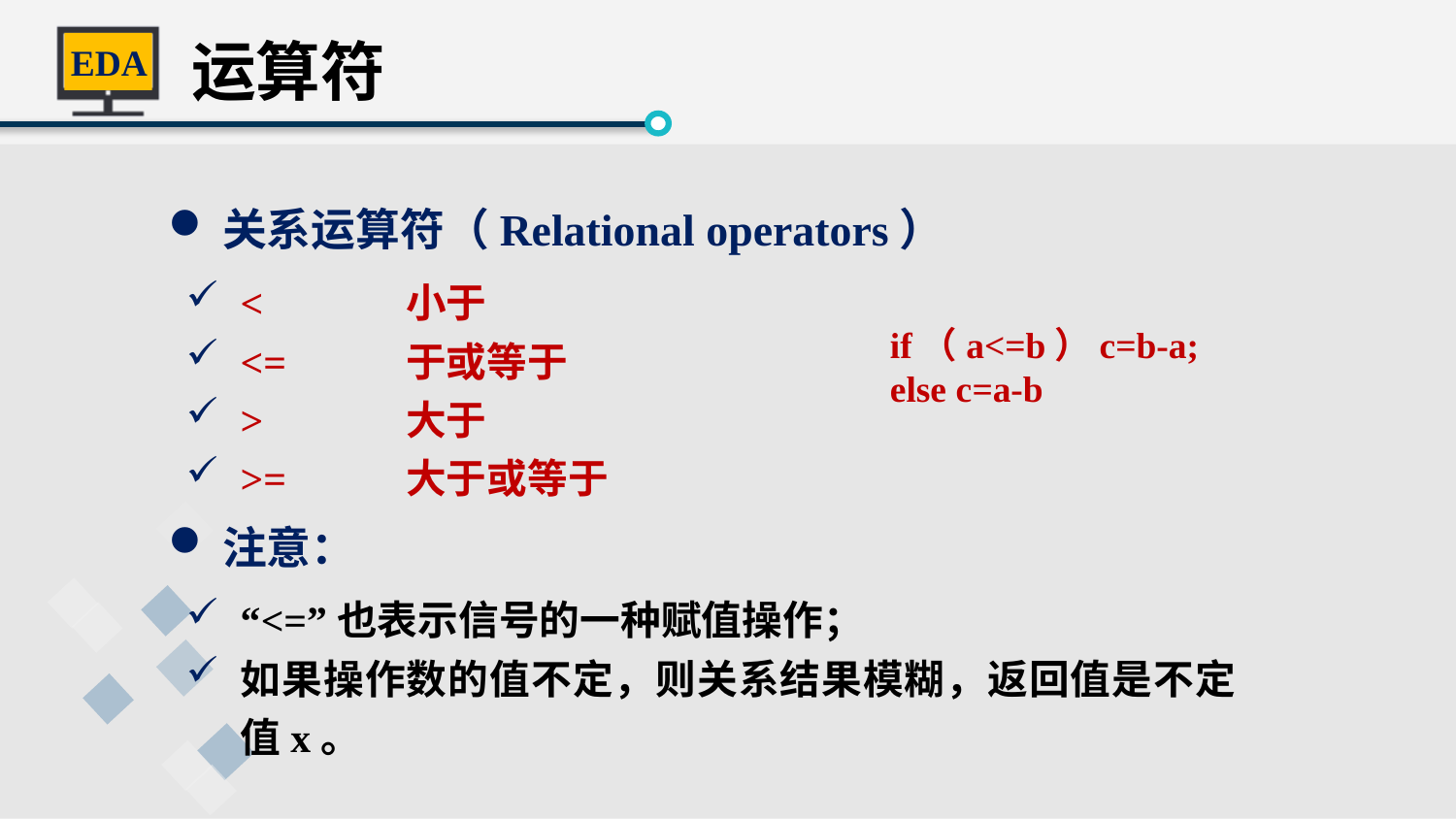

运算符
关系运算符（Relational operators）
<	 小于
<=	 于或等于
>	 大于
>=	 大于或等于
注意：
“<=”也表示信号的一种赋值操作；
如果操作数的值不定，则关系结果模糊，返回值是不定值x。
if（a<=b）c=b-a;
else c=a-b